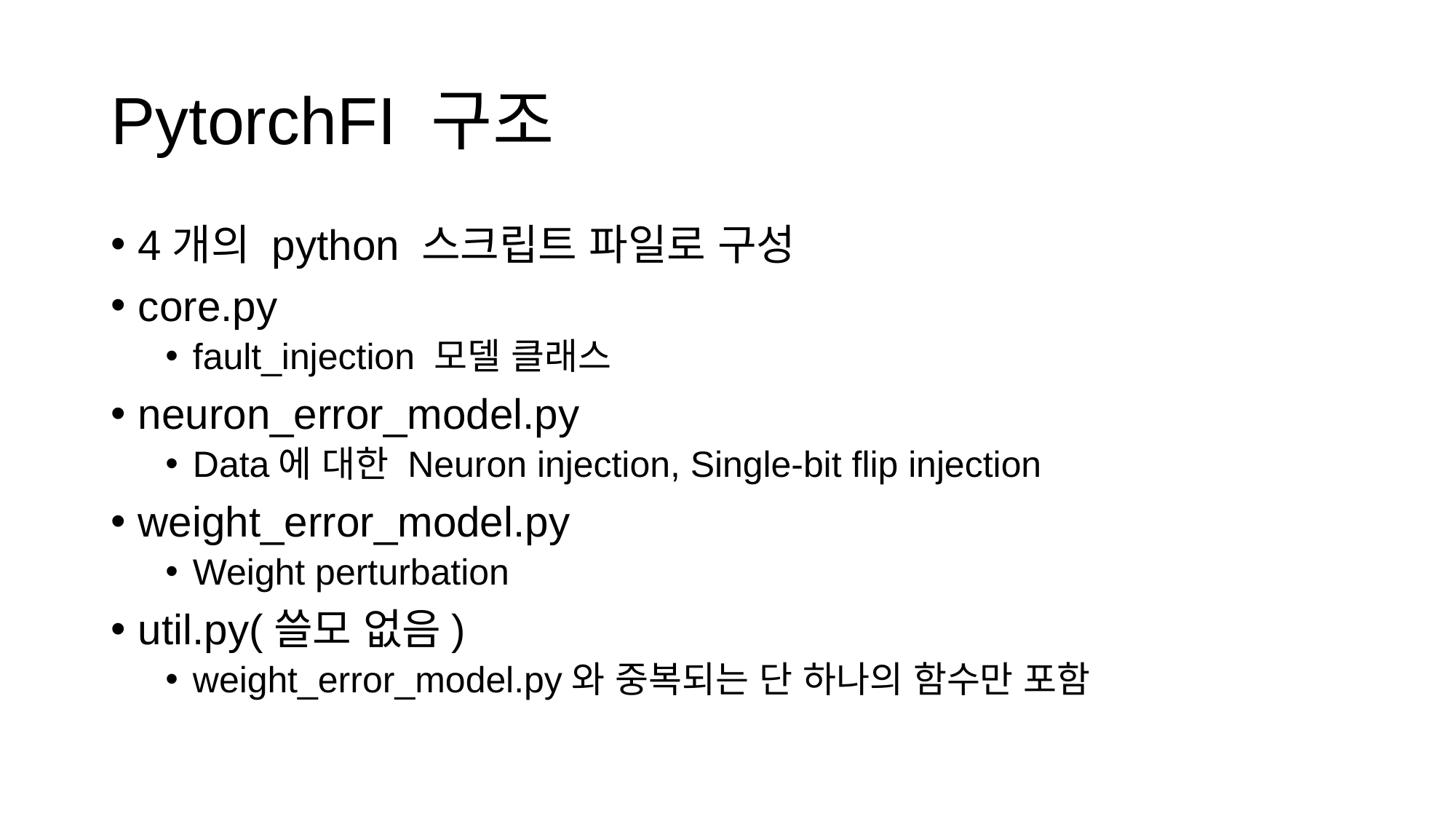

# PytorchFI 구조
4개의 python 스크립트 파일로 구성
core.py
fault_injection 모델 클래스
neuron_error_model.py
Data에 대한 Neuron injection, Single-bit flip injection
weight_error_model.py
Weight perturbation
util.py(쓸모 없음)
weight_error_model.py와 중복되는 단 하나의 함수만 포함